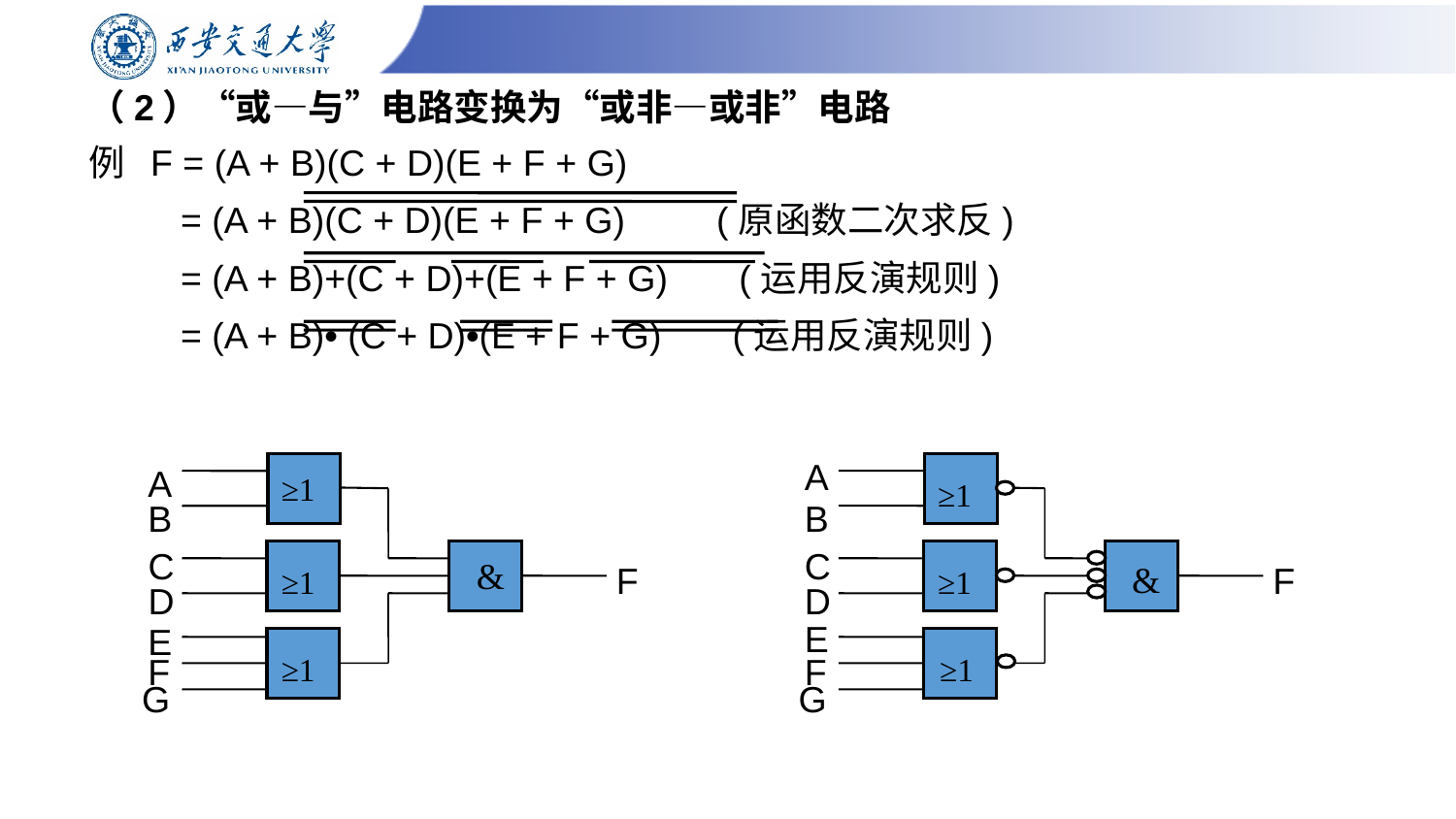

# （2）“或—与”电路变换为“或非—或非”电路
例  F = (A + B)(C + D)(E + F + G)
         = (A + B)(C + D)(E + F + G)         (原函数二次求反)
         = (A + B)+(C + D)+(E + F + G)       (运用反演规则)
         = (A + B)• (C + D)•(E + F + G)       (运用反演规则)

A

≥1

B

C

&
F

≥1

D

E

F
≥1

G

A

≥1

B

C

&
F
≥1

D

E

F
≥1

G